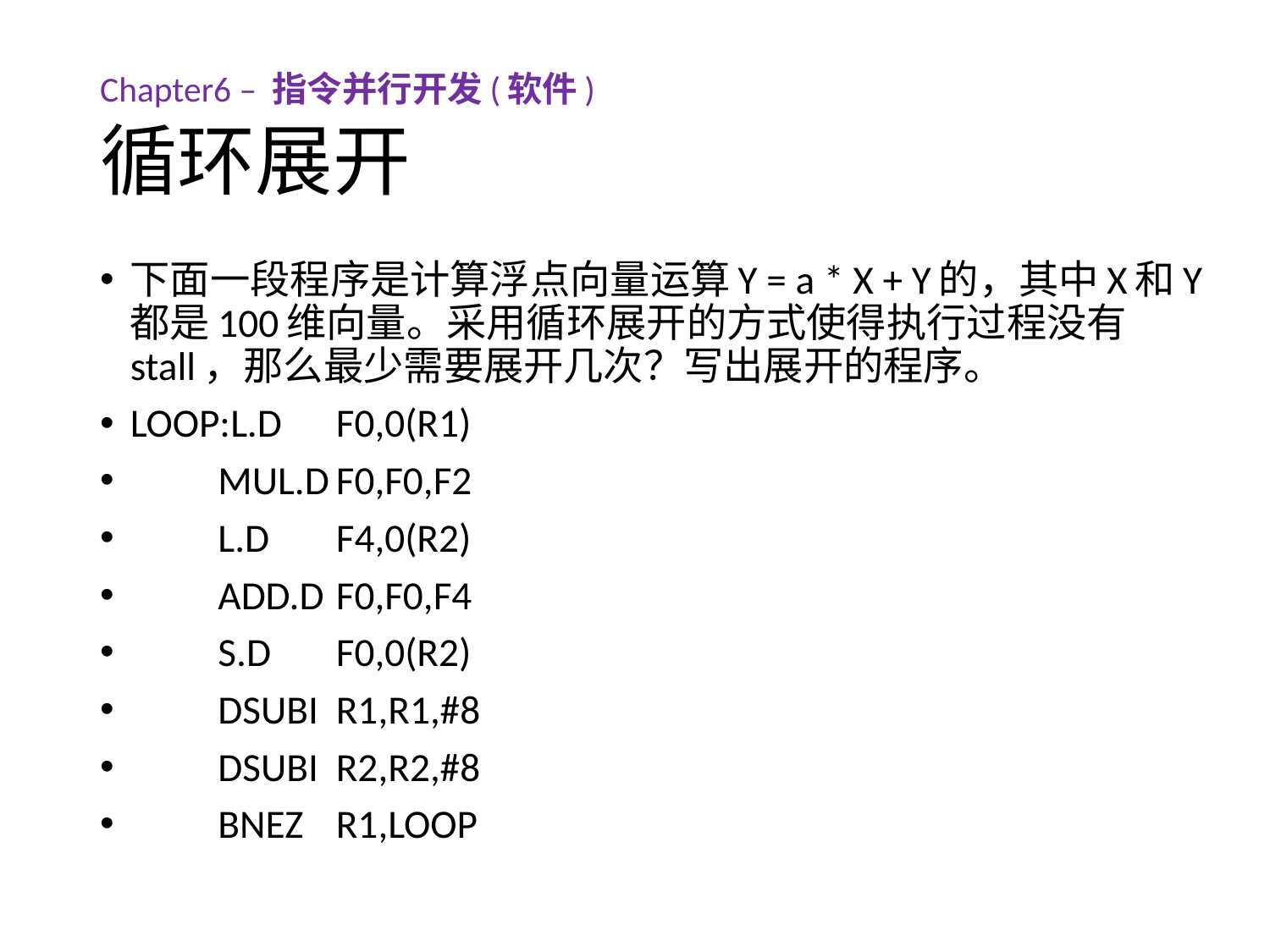

Chapter6 – 指令并行开发(软件)
# 循环展开
下面一段程序是计算浮点向量运算Y = a * X + Y的，其中X和Y都是100维向量。采用循环展开的方式使得执行过程没有stall，那么最少需要展开几次？写出展开的程序。
LOOP:L.D	F0,0(R1)
　　MUL.D	F0,F0,F2
　　L.D	F4,0(R2)
　　ADD.D	F0,F0,F4
　　S.D	F0,0(R2)
　　DSUBI	R1,R1,#8
　　DSUBI	R2,R2,#8
　　BNEZ	R1,LOOP